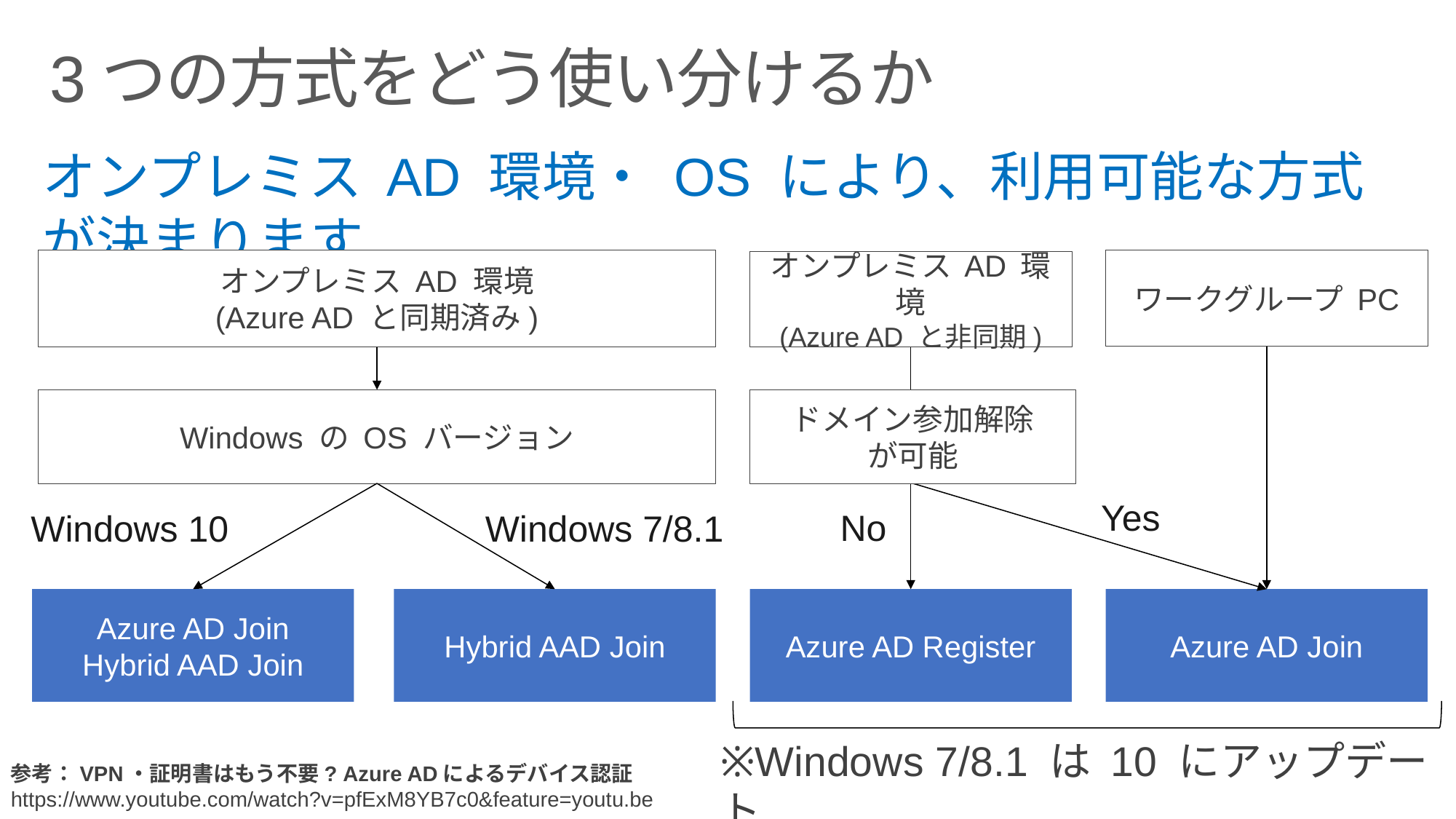

# 3つの方式をどう使い分けるか
オンプレミス AD 環境・ OS により、利用可能な方式が決まります
ワークグループ PC
オンプレミス AD 環境
(Azure AD と同期済み)
オンプレミス AD 環境
(Azure AD と非同期)

Windows の OS バージョン
ドメイン参加解除
が可能
Yes
No
Windows 10
Windows 7/8.1
Azure AD Join
Hybrid AAD Join
Azure AD Join
Azure AD Register
Hybrid AAD Join
※Windows 7/8.1 は 10 にアップデート
参考：VPN・証明書はもう不要? Azure ADによるデバイス認証
https://www.youtube.com/watch?v=pfExM8YB7c0&feature=youtu.be